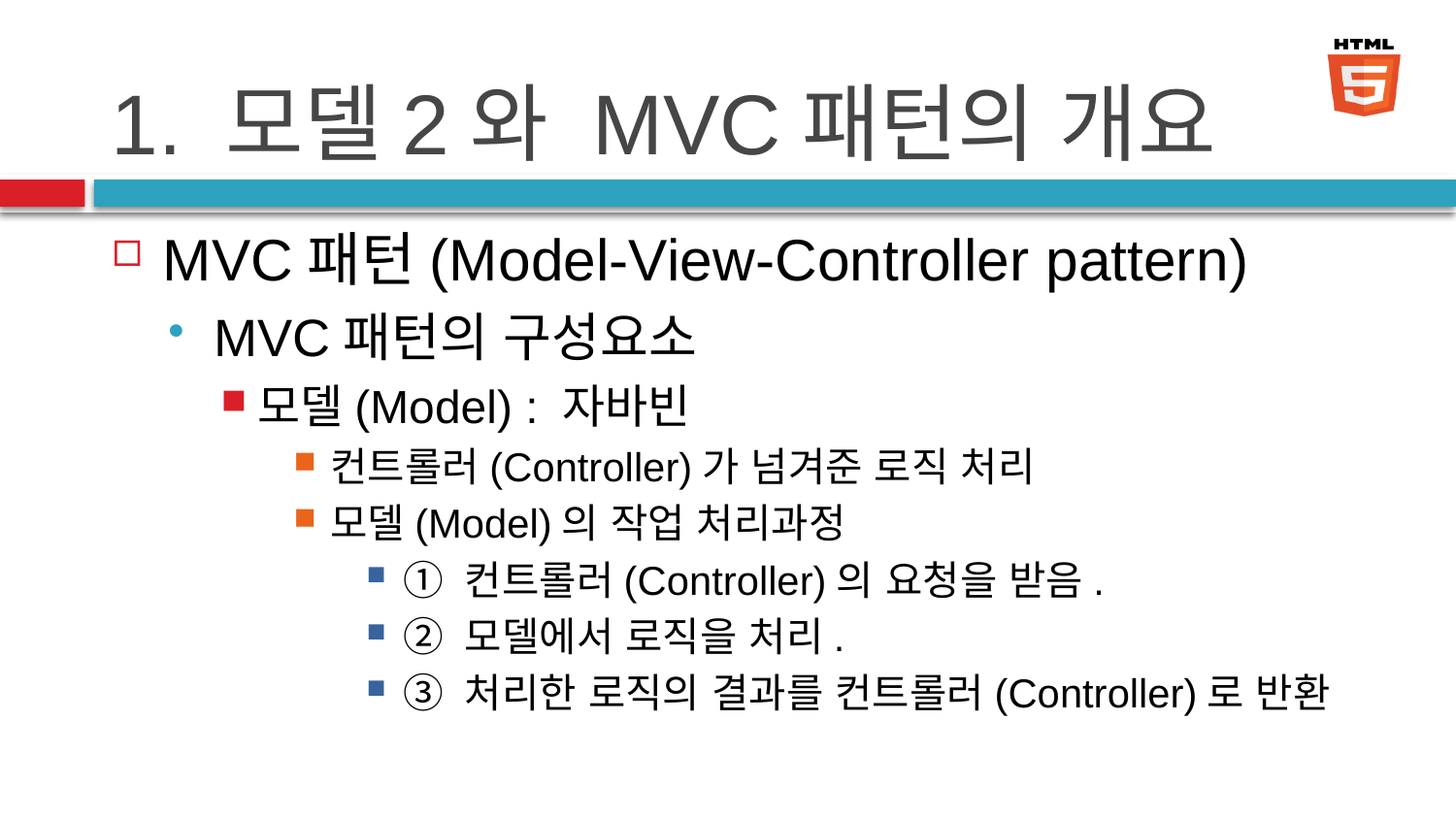

# 1. 모델2와 MVC패턴의 개요
MVC패턴(Model-View-Controller pattern)
MVC패턴의 구성요소
모델(Model) : 자바빈
컨트롤러(Controller)가 넘겨준 로직 처리
모델(Model)의 작업 처리과정
① 컨트롤러(Controller)의 요청을 받음.
② 모델에서 로직을 처리.
③ 처리한 로직의 결과를 컨트롤러(Controller)로 반환